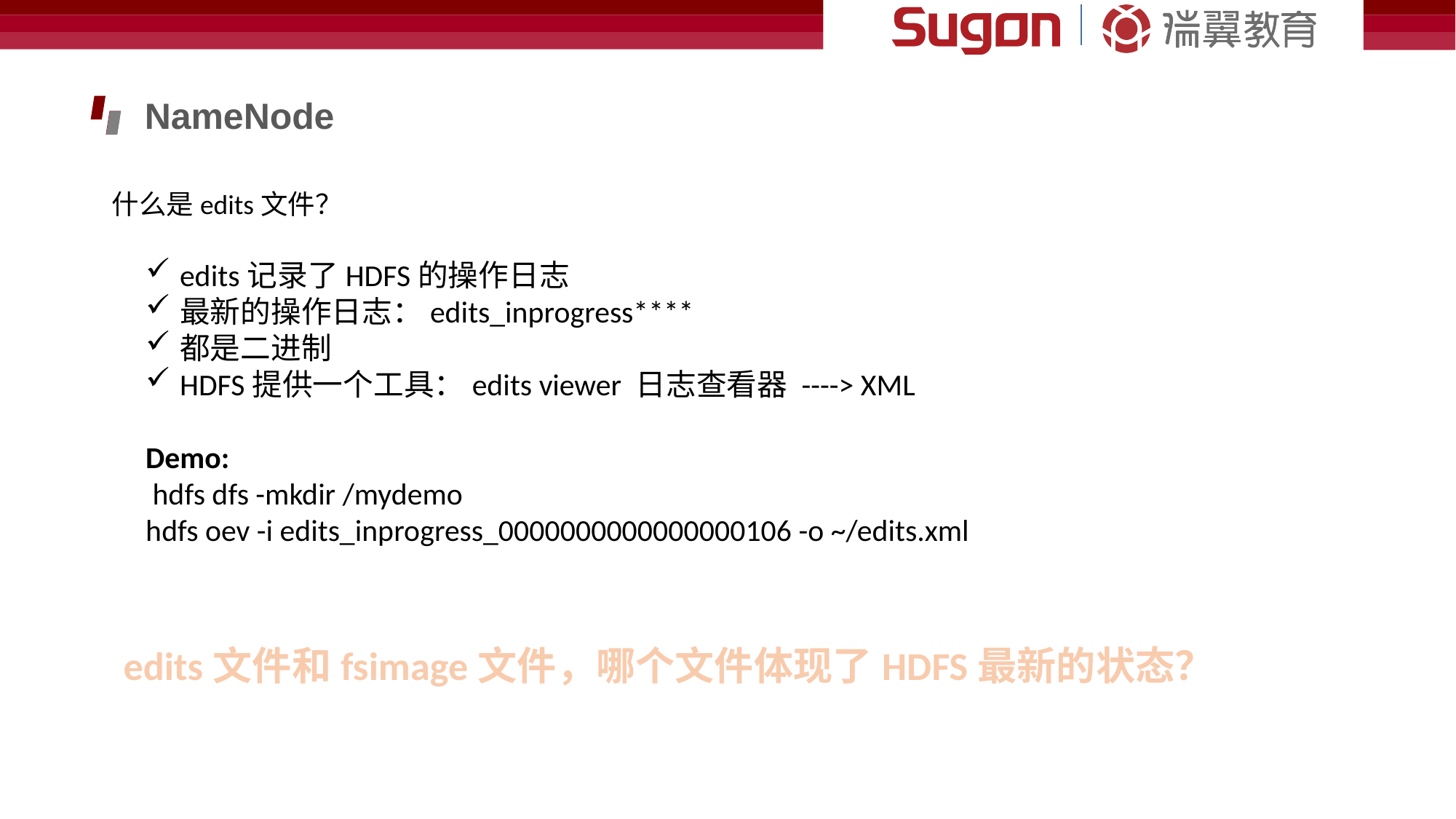

NameNode

什么是edits文件？
edits记录了HDFS的操作日志
最新的操作日志：edits_inprogress****
都是二进制
HDFS提供一个工具：edits viewer 日志查看器 ----> XML

Demo:
 hdfs dfs -mkdir /mydemo
hdfs oev -i edits_inprogress_0000000000000000106 -o ~/edits.xml
edits文件和fsimage文件，哪个文件体现了HDFS最新的状态？